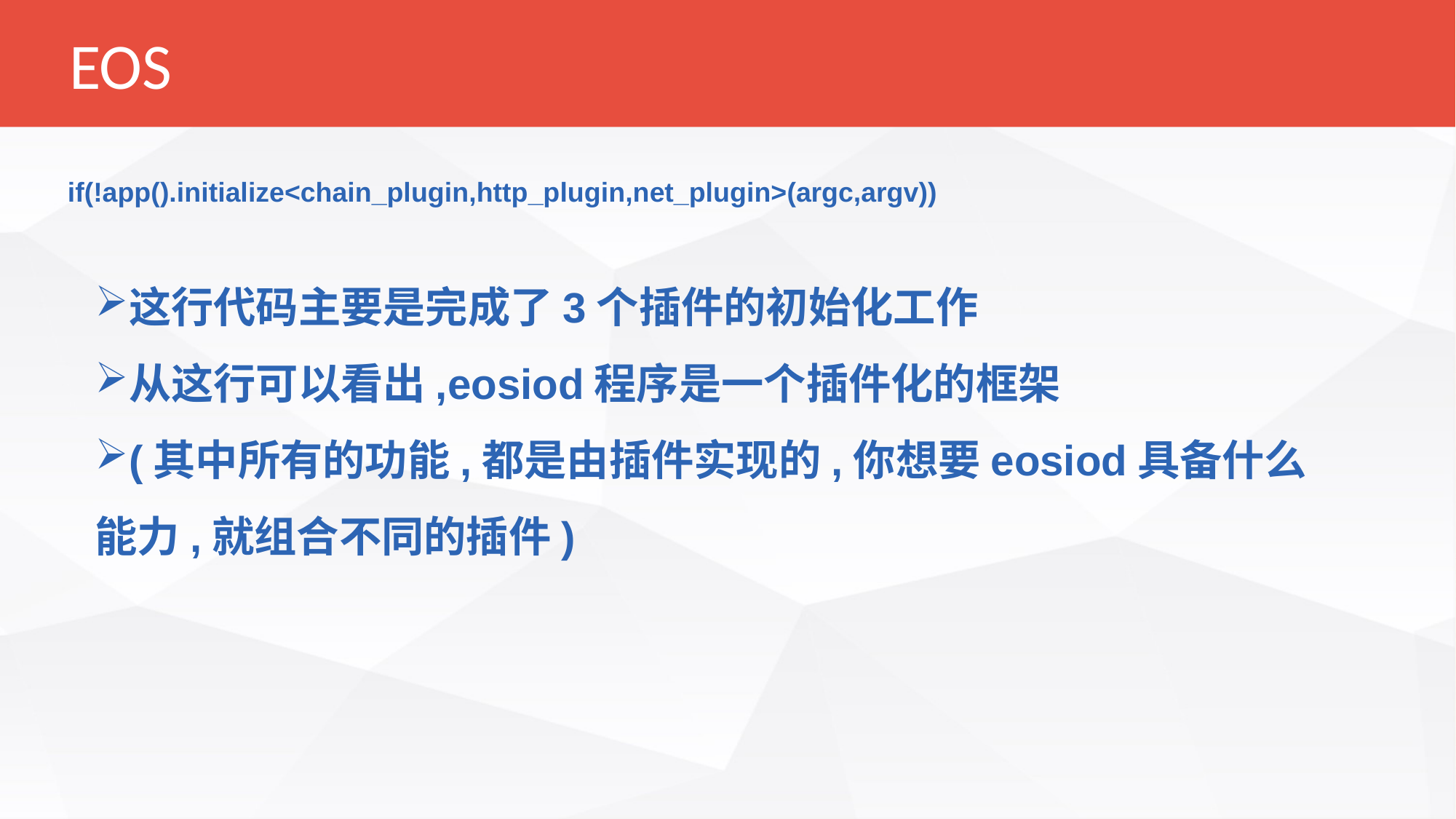

EOS
if(!app().initialize<chain_plugin,http_plugin,net_plugin>(argc,argv))

这行代码主要是完成了3个插件的初始化工作
从这行可以看出,eosiod程序是一个插件化的框架
(其中所有的功能,都是由插件实现的,你想要eosiod具备什么能力,就组合不同的插件)